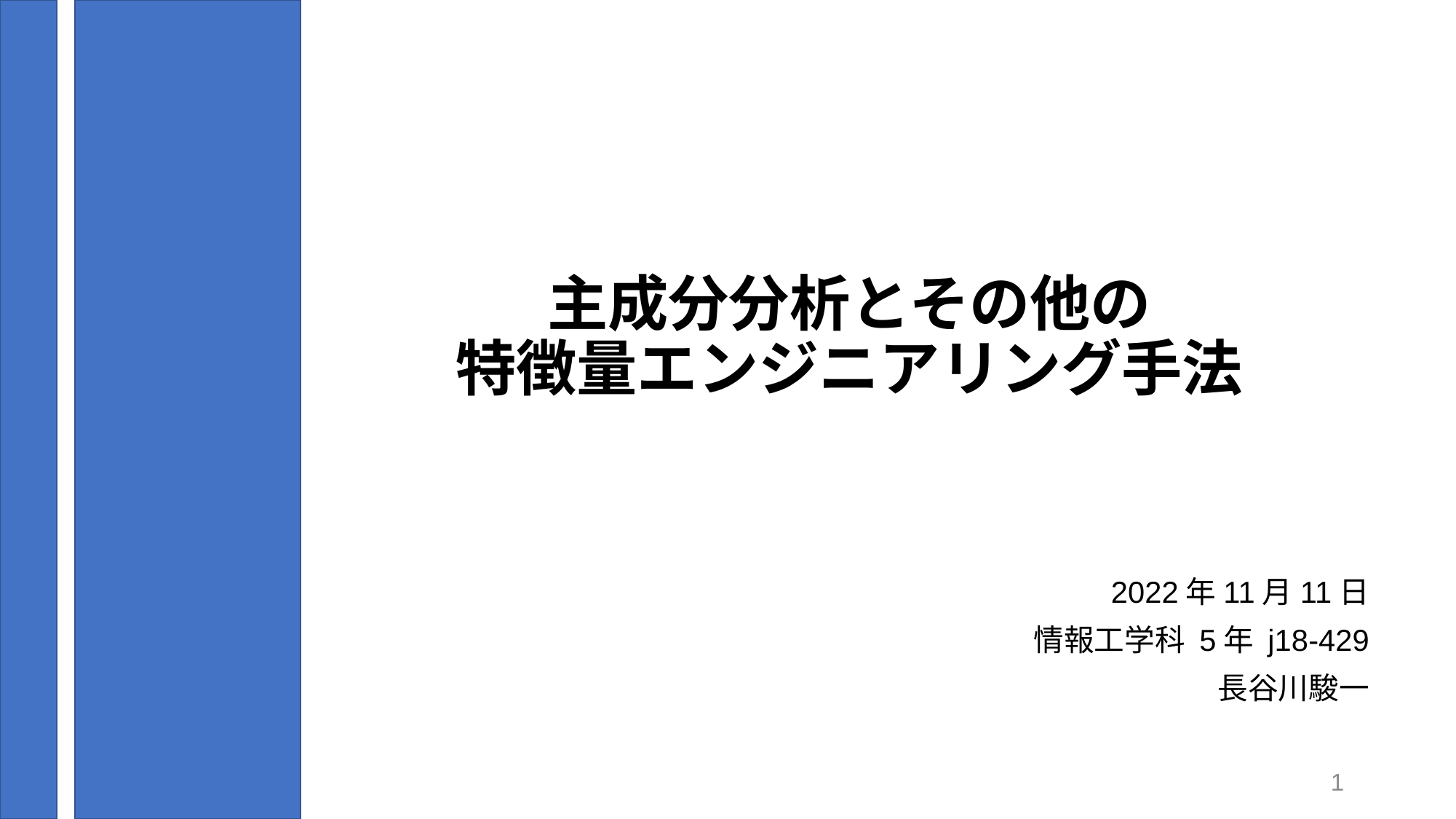

# 主成分分析とその他の 特徴量エンジニアリング手法
2022年11月11日
情報工学科 5年 j18-429
長谷川駿一

1